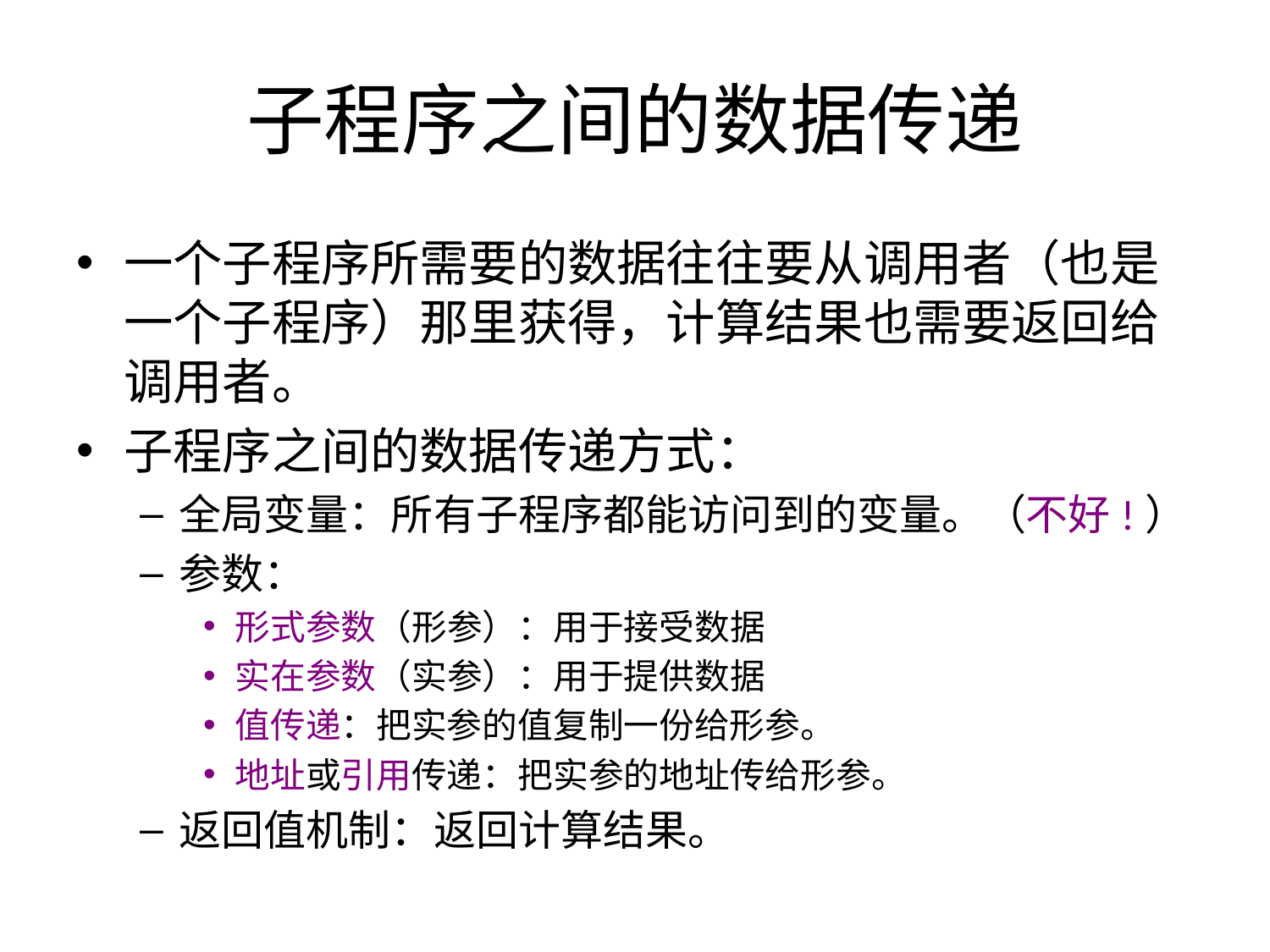

# 子程序之间的数据传递
一个子程序所需要的数据往往要从调用者（也是一个子程序）那里获得，计算结果也需要返回给调用者。
子程序之间的数据传递方式：
全局变量：所有子程序都能访问到的变量。（不好!）
参数：
形式参数（形参）：用于接受数据
实在参数（实参）：用于提供数据
值传递：把实参的值复制一份给形参。
地址或引用传递：把实参的地址传给形参。
返回值机制：返回计算结果。